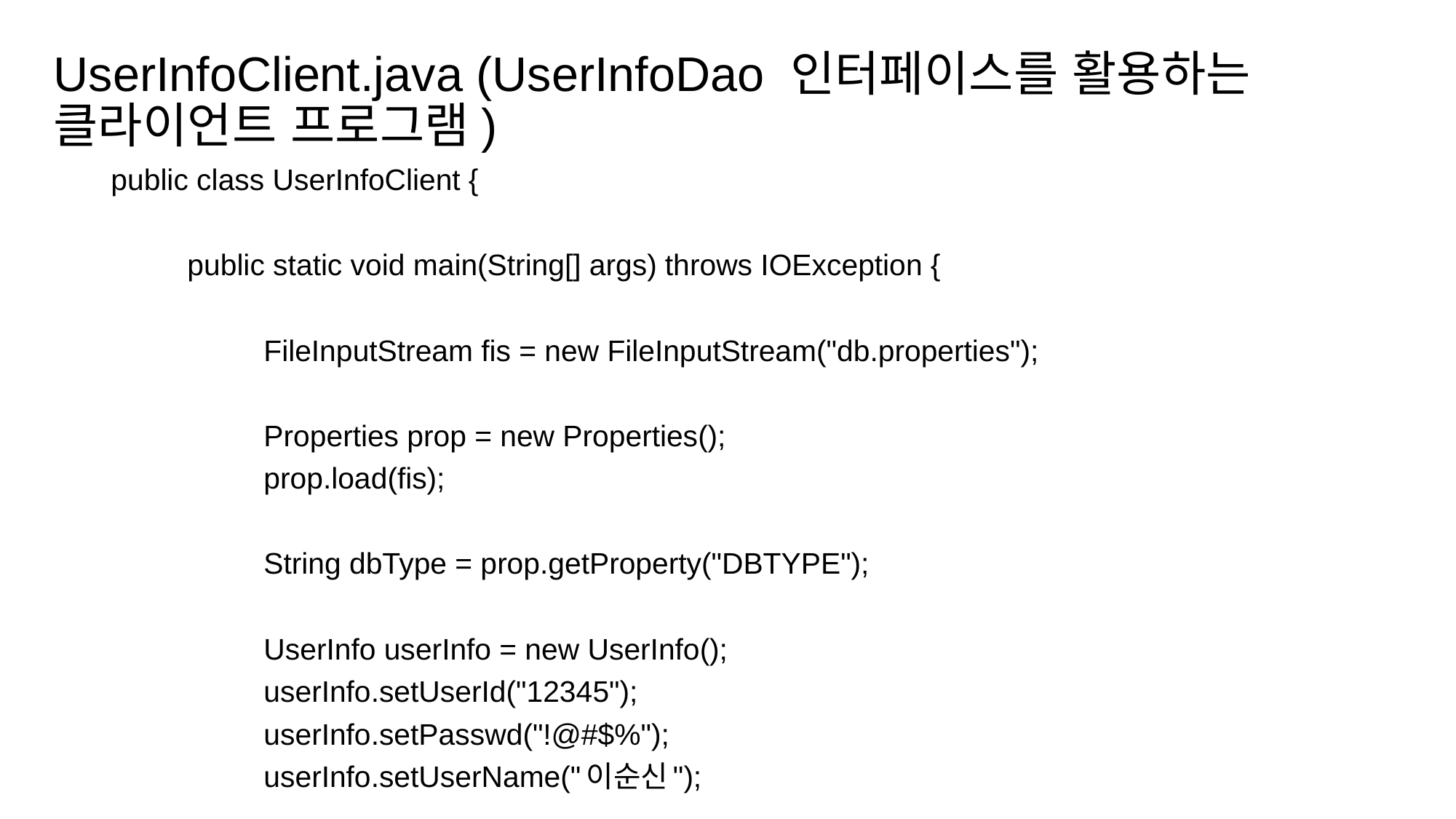

# UserInfoClient.java (UserInfoDao 인터페이스를 활용하는 클라이언트 프로그램)
public class UserInfoClient {

	public static void main(String[] args) throws IOException {

		FileInputStream fis = new FileInputStream("db.properties");

		Properties prop = new Properties();
		prop.load(fis);

		String dbType = prop.getProperty("DBTYPE");

		UserInfo userInfo = new UserInfo();
		userInfo.setUserId("12345");
		userInfo.setPasswd("!@#$%");
		userInfo.setUserName("이순신");